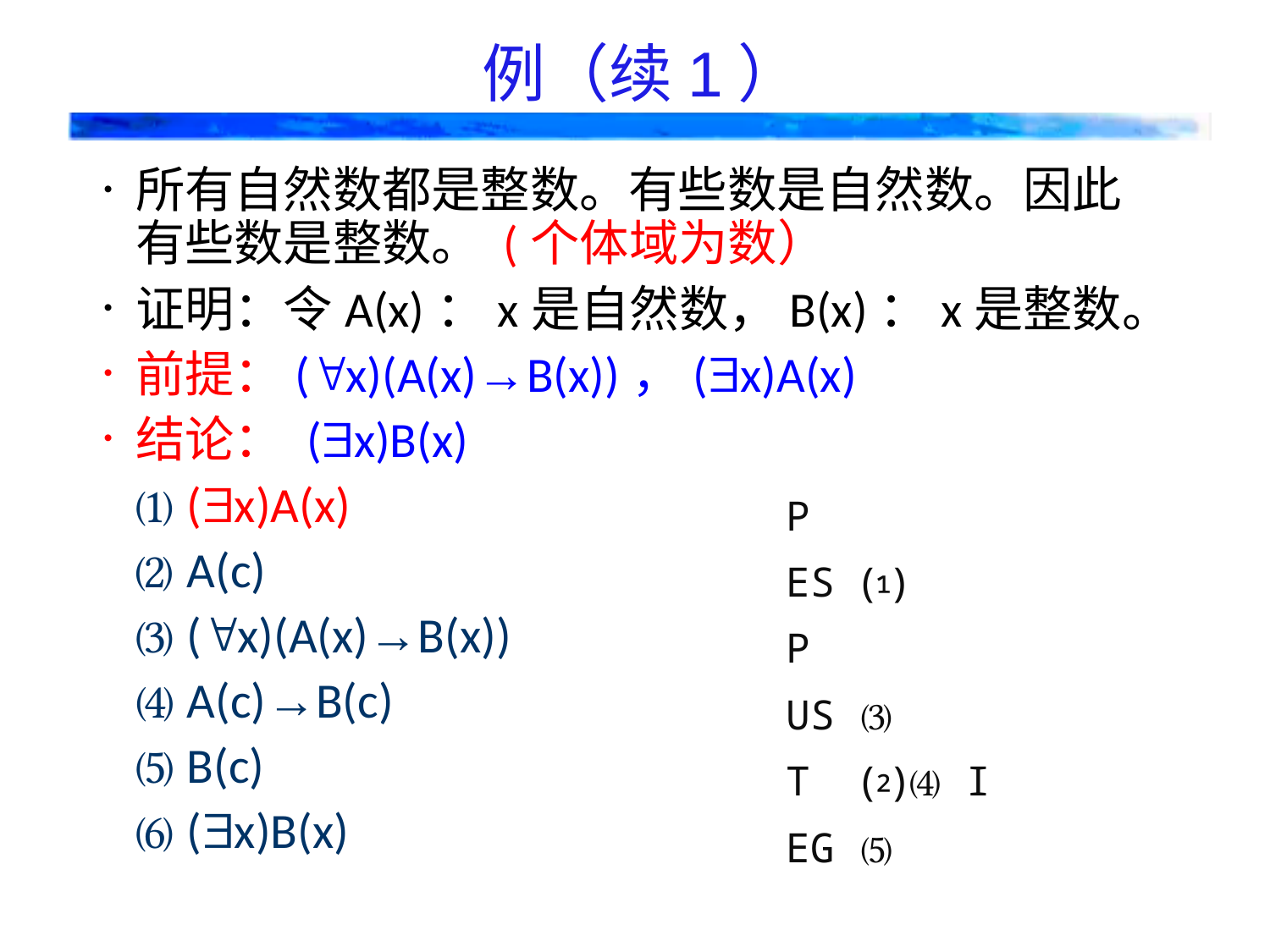

# 例（续1）
所有自然数都是整数。有些数是自然数。因此有些数是整数。 (个体域为数）
证明：令A(x)：x是自然数，B(x)：x是整数。
前提：(∀x)(A(x)→B(x))，(∃x)A(x)
结论： (∃x)B(x)
⑴ (∃x)A(x)
⑵ A(c)
⑶ (∀x)(A(x)→B(x))
⑷ A(c)→B(c)
⑸ B(c)
⑹ (∃x)B(x)
P
ES ⑴
P
US ⑶
T  ⑵⑷ I
EG ⑸